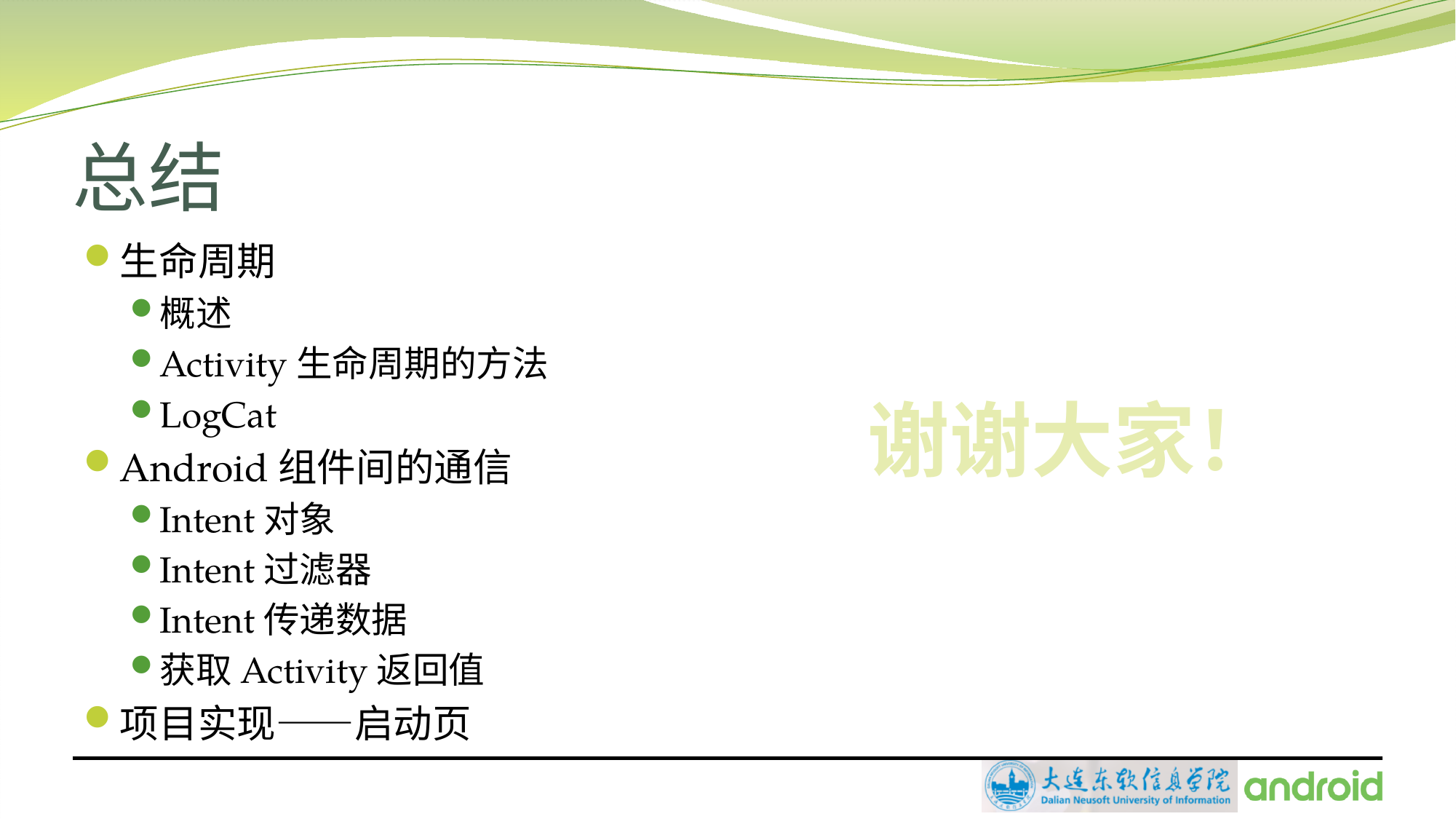

# 总结
生命周期
概述
Activity生命周期的方法
LogCat
Android组件间的通信
Intent对象
Intent过滤器
Intent传递数据
获取Activity返回值
项目实现——启动页

谢谢大家！